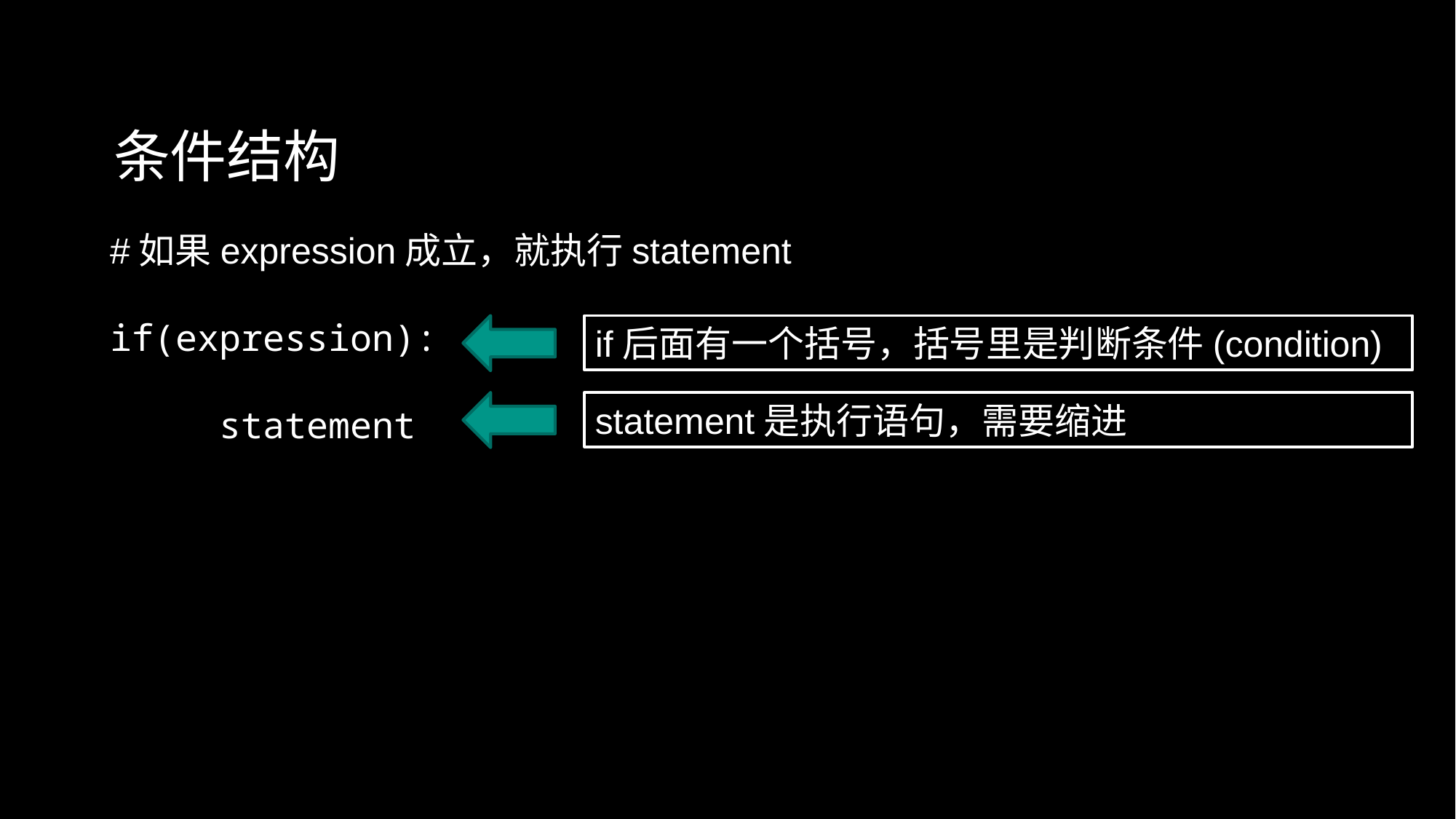

条件结构
#如果expression成立，就执行statement

if(expression):

	statement

if后面有一个括号，括号里是判断条件(condition)

statement是执行语句，需要缩进